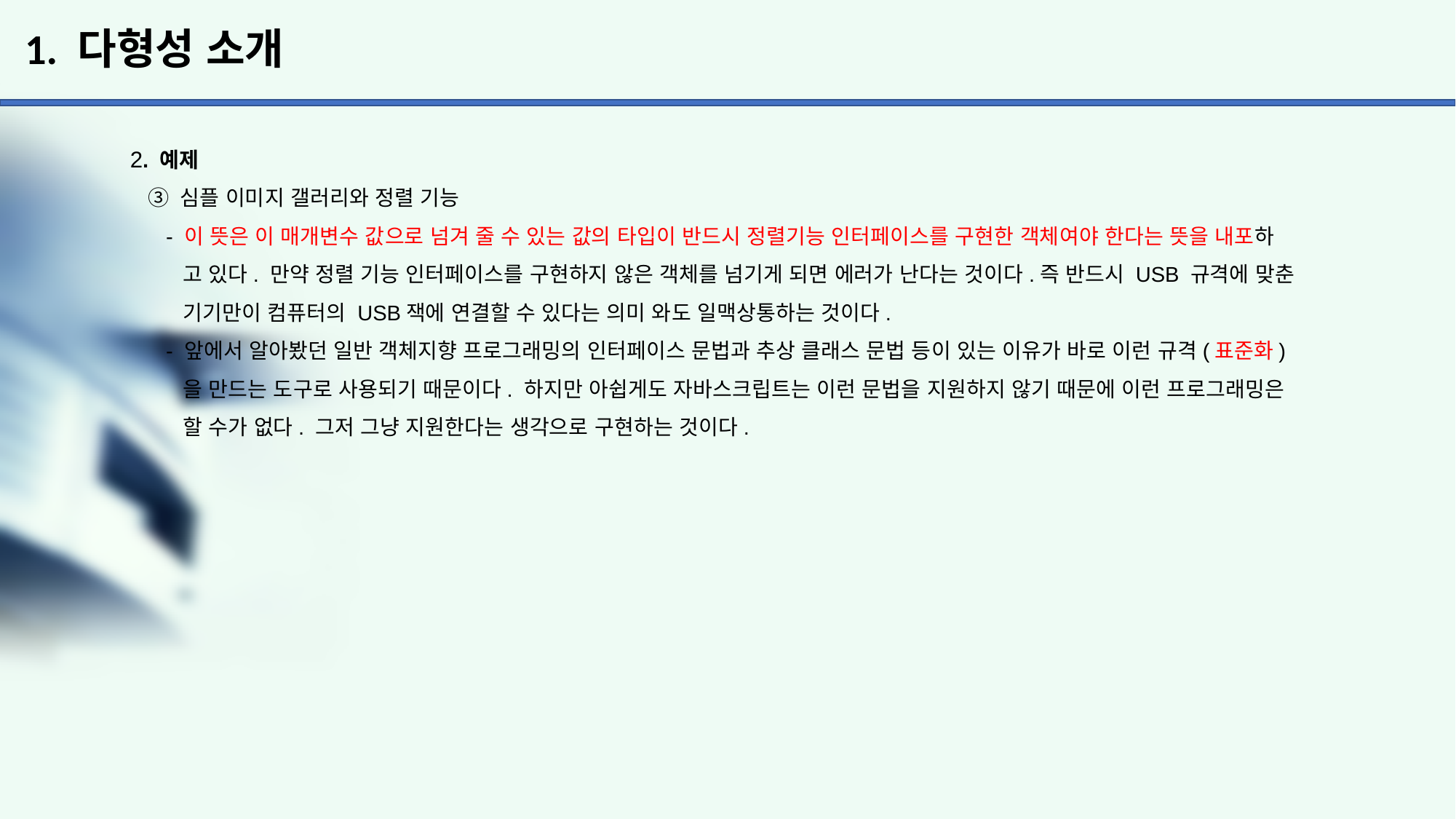

# 1. 다형성 소개
2. 예제
   ③ 심플 이미지 갤러리와 정렬 기능
      - 이 뜻은 이 매개변수 값으로 넘겨 줄 수 있는 값의 타입이 반드시 정렬기능 인터페이스를 구현한 객체여야 한다는 뜻을 내포하
        고 있다. 만약 정렬 기능 인터페이스를 구현하지 않은 객체를 넘기게 되면 에러가 난다는 것이다.즉 반드시 USB 규격에 맞춘
        기기만이 컴퓨터의 USB잭에 연결할 수 있다는 의미 와도 일맥상통하는 것이다.
      - 앞에서 알아봤던 일반 객체지향 프로그래밍의 인터페이스 문법과 추상 클래스 문법 등이 있는 이유가 바로 이런 규격(표준화)
        을 만드는 도구로 사용되기 때문이다. 하지만 아쉽게도 자바스크립트는 이런 문법을 지원하지 않기 때문에 이런 프로그래밍은
        할 수가 없다. 그저 그냥 지원한다는 생각으로 구현하는 것이다.